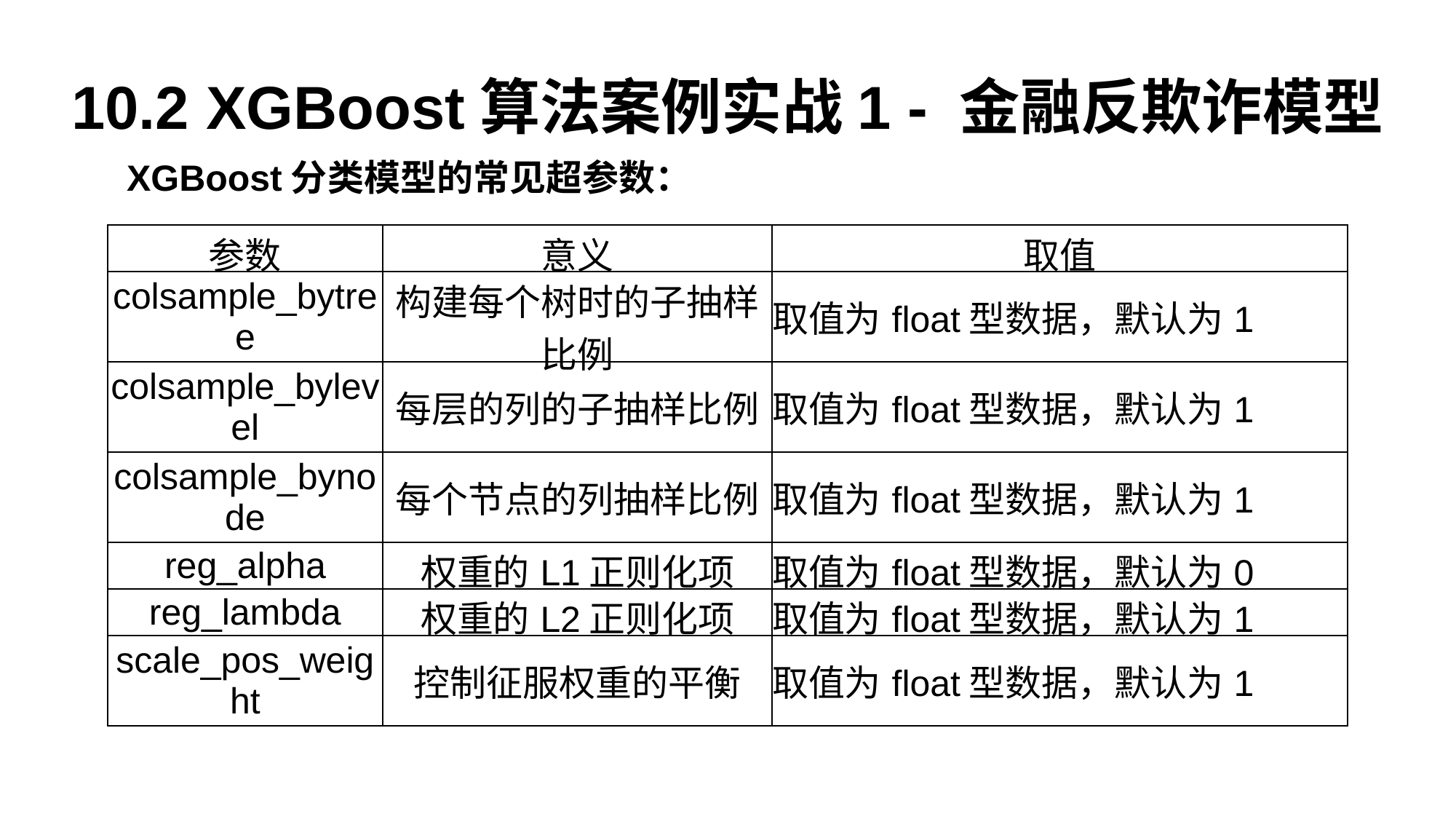

10.2 XGBoost算法案例实战1 - 金融反欺诈模型
XGBoost分类模型的常见超参数：
| 参数 | 意义 | 取值 |
| --- | --- | --- |
| colsample\_bytree | 构建每个树时的子抽样比例 | 取值为float型数据，默认为1 |
| colsample\_bylevel | 每层的列的子抽样比例 | 取值为float型数据，默认为1 |
| colsample\_bynode | 每个节点的列抽样比例 | 取值为float型数据，默认为1 |
| reg\_alpha | 权重的L1正则化项 | 取值为float型数据，默认为0 |
| reg\_lambda | 权重的L2正则化项 | 取值为float型数据，默认为1 |
| scale\_pos\_weight | 控制征服权重的平衡 | 取值为float型数据，默认为1 |